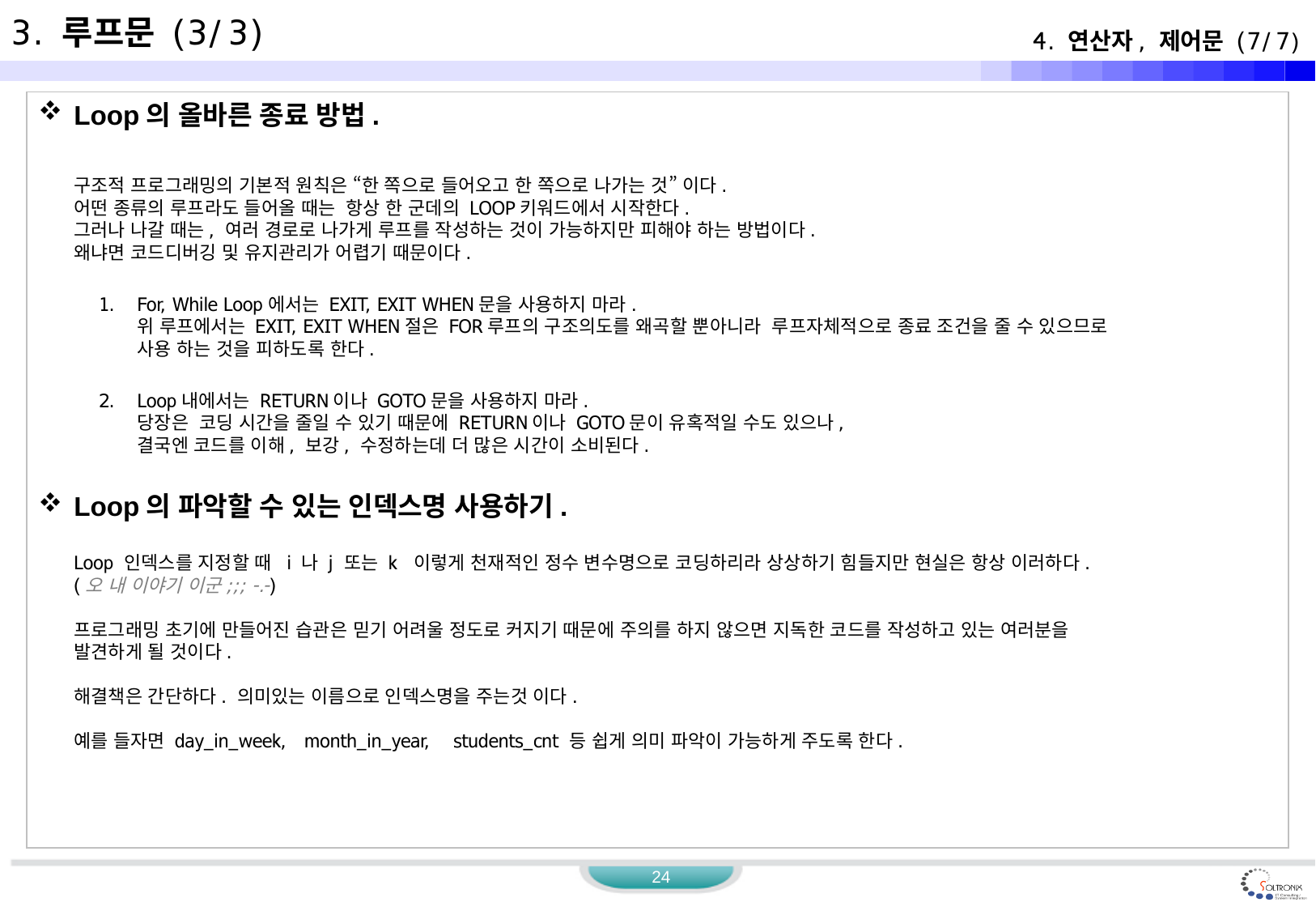

3. 루프문 (3/3)
4. 연산자, 제어문 (7/7)
Loop의 올바른 종료 방법.

	구조적 프로그래밍의 기본적 원칙은 “한 쪽으로 들어오고 한 쪽으로 나가는 것” 이다.
어떤 종류의 루프라도 들어올 때는  항상 한 군데의 LOOP키워드에서 시작한다.
그러나 나갈 때는, 여러 경로로 나가게 루프를 작성하는 것이 가능하지만 피해야 하는 방법이다.
왜냐면 코드디버깅 및 유지관리가 어렵기 때문이다.

For, While Loop에서는 EXIT, EXIT WHEN문을 사용하지 마라.
위 루프에서는 EXIT, EXIT WHEN절은 FOR루프의 구조의도를 왜곡할 뿐아니라  루프자체적으로 종료 조건을 줄 수 있으므로
사용 하는 것을 피하도록 한다.

Loop내에서는 RETURN이나 GOTO문을 사용하지 마라.
당장은  코딩 시간을 줄일 수 있기 때문에 RETURN이나 GOTO문이 유혹적일 수도 있으나,
결국엔 코드를 이해, 보강, 수정하는데 더 많은 시간이 소비된다.

Loop의 파악할 수 있는 인덱스명 사용하기.

	Loop 인덱스를 지정할 때  i 나 j 또는 k  이렇게 천재적인 정수 변수명으로 코딩하리라 상상하기 힘들지만 현실은 항상 이러하다.
(오 내 이야기 이군;;; -.-)
프로그래밍 초기에 만들어진 습관은 믿기 어려울 정도로 커지기 때문에 주의를 하지 않으면 지독한 코드를 작성하고 있는 여러분을
발견하게 될 것이다.
해결책은 간단하다. 의미있는 이름으로 인덱스명을 주는것 이다.
예를 들자면 day_in_week,   month_in_year,    students_cnt 등 쉽게 의미 파악이 가능하게 주도록 한다.